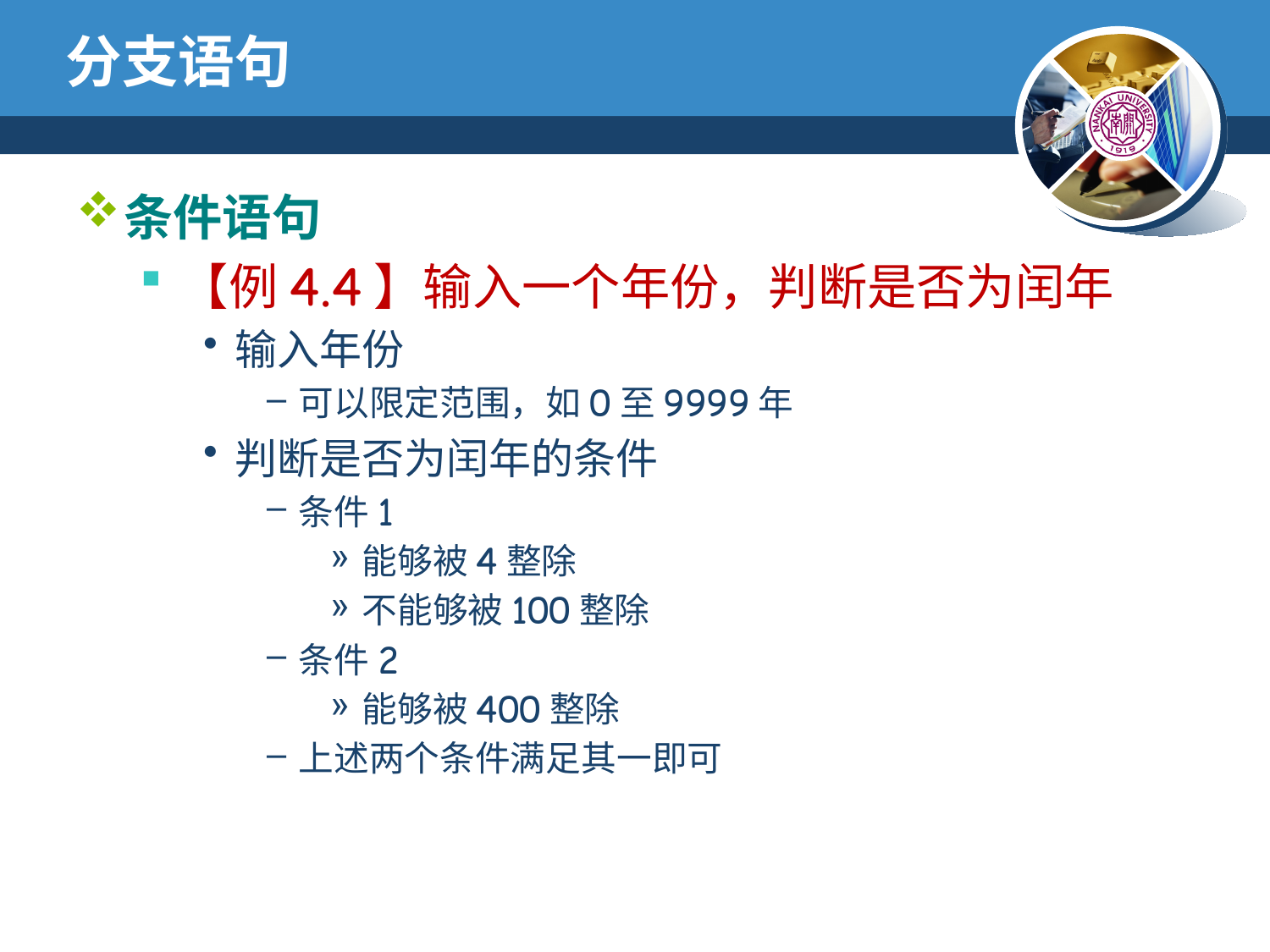

# 分支语句
条件语句
【例4.4】输入一个年份，判断是否为闰年
输入年份
可以限定范围，如0至9999年
判断是否为闰年的条件
条件1
能够被4整除
不能够被100整除
条件2
能够被400整除
上述两个条件满足其一即可